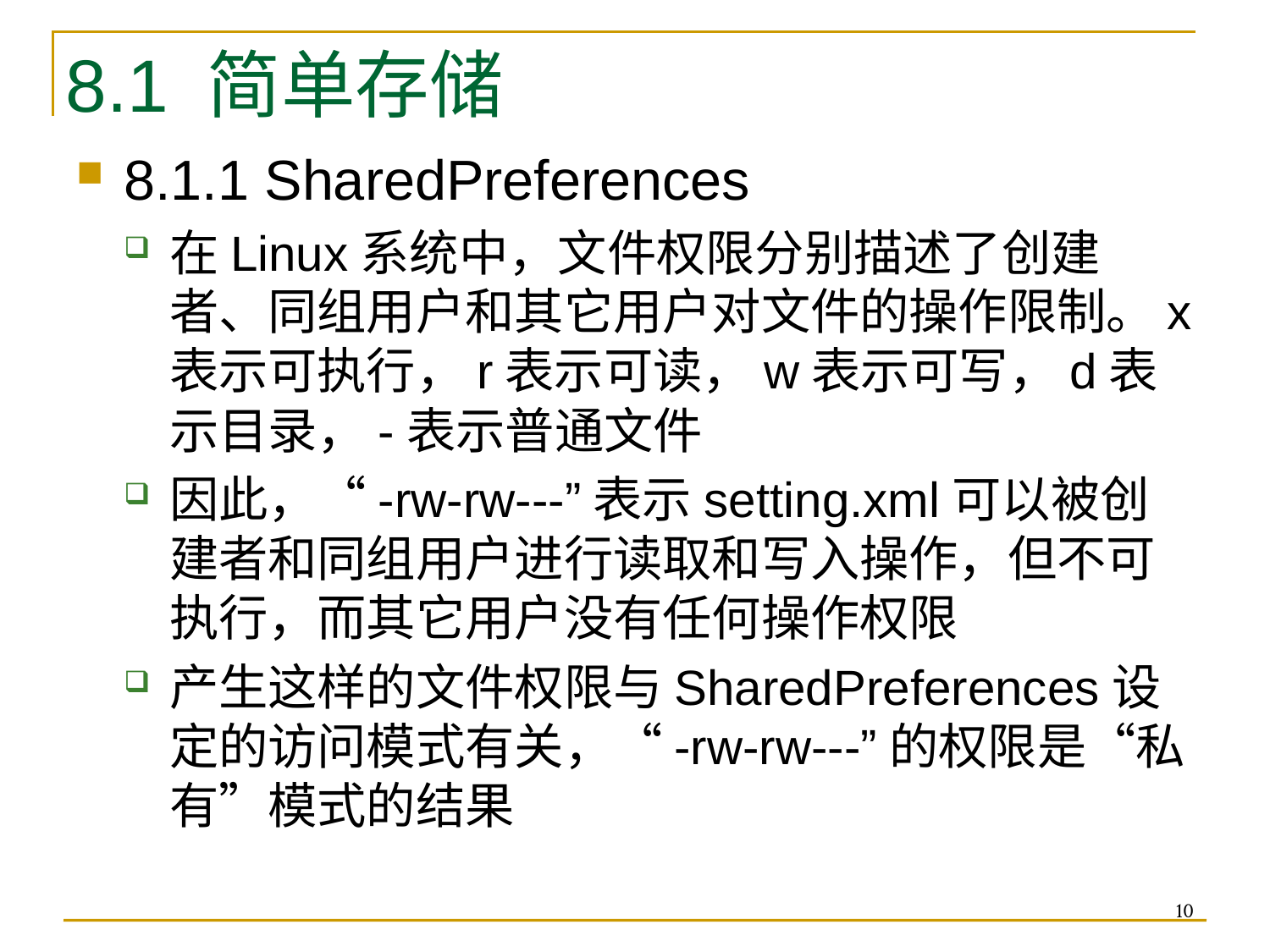

# 8.1 简单存储
8.1.1 SharedPreferences
在Linux系统中，文件权限分别描述了创建者、同组用户和其它用户对文件的操作限制。x表示可执行，r表示可读，w表示可写，d表示目录，-表示普通文件
因此，“-rw-rw---”表示setting.xml可以被创建者和同组用户进行读取和写入操作，但不可执行，而其它用户没有任何操作权限
产生这样的文件权限与SharedPreferences设定的访问模式有关，“-rw-rw---”的权限是“私有”模式的结果
10